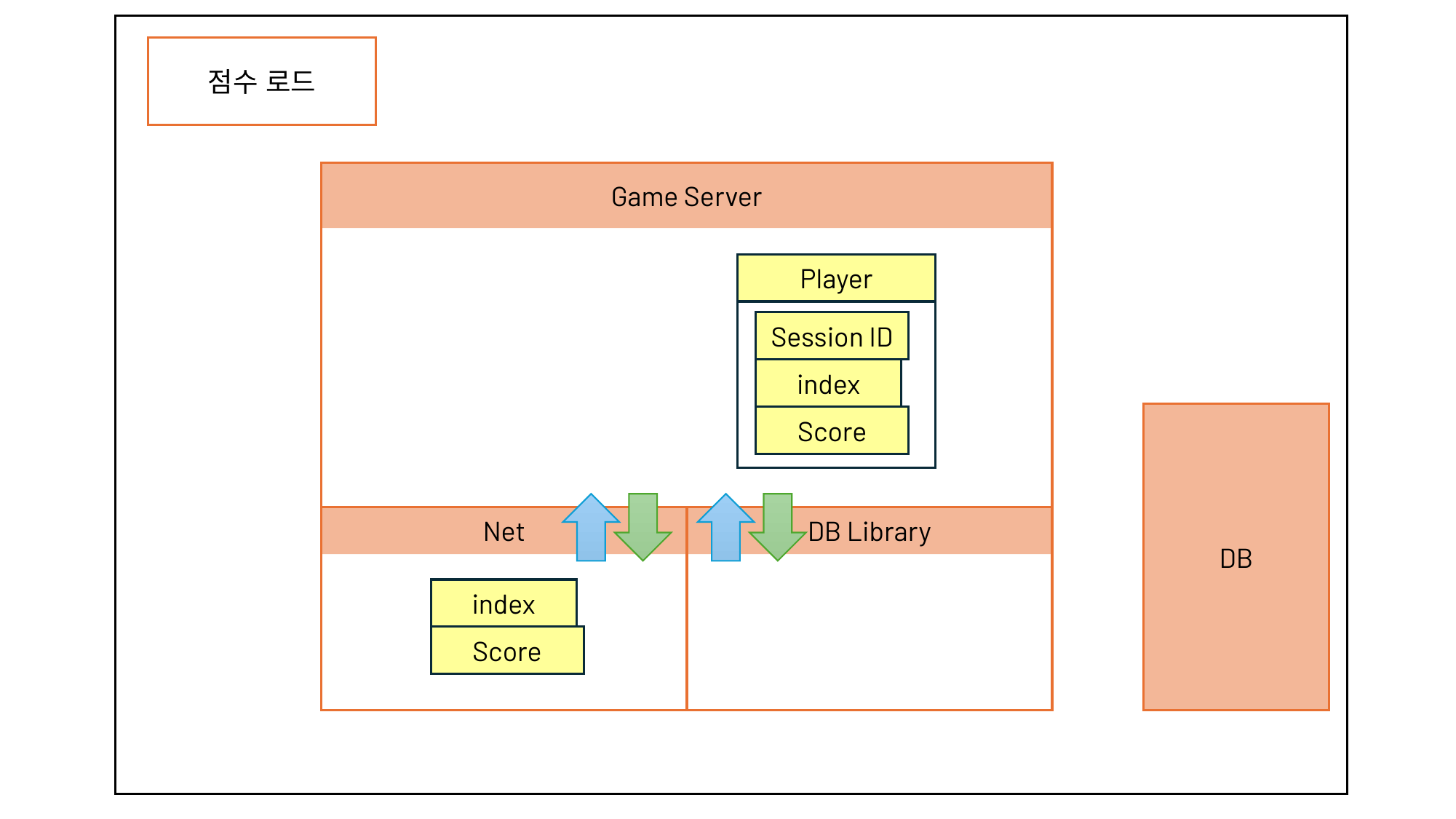

점수 로드
Game Server

Player

Session ID
index

DB
Score

Net
DB Library

index
Score